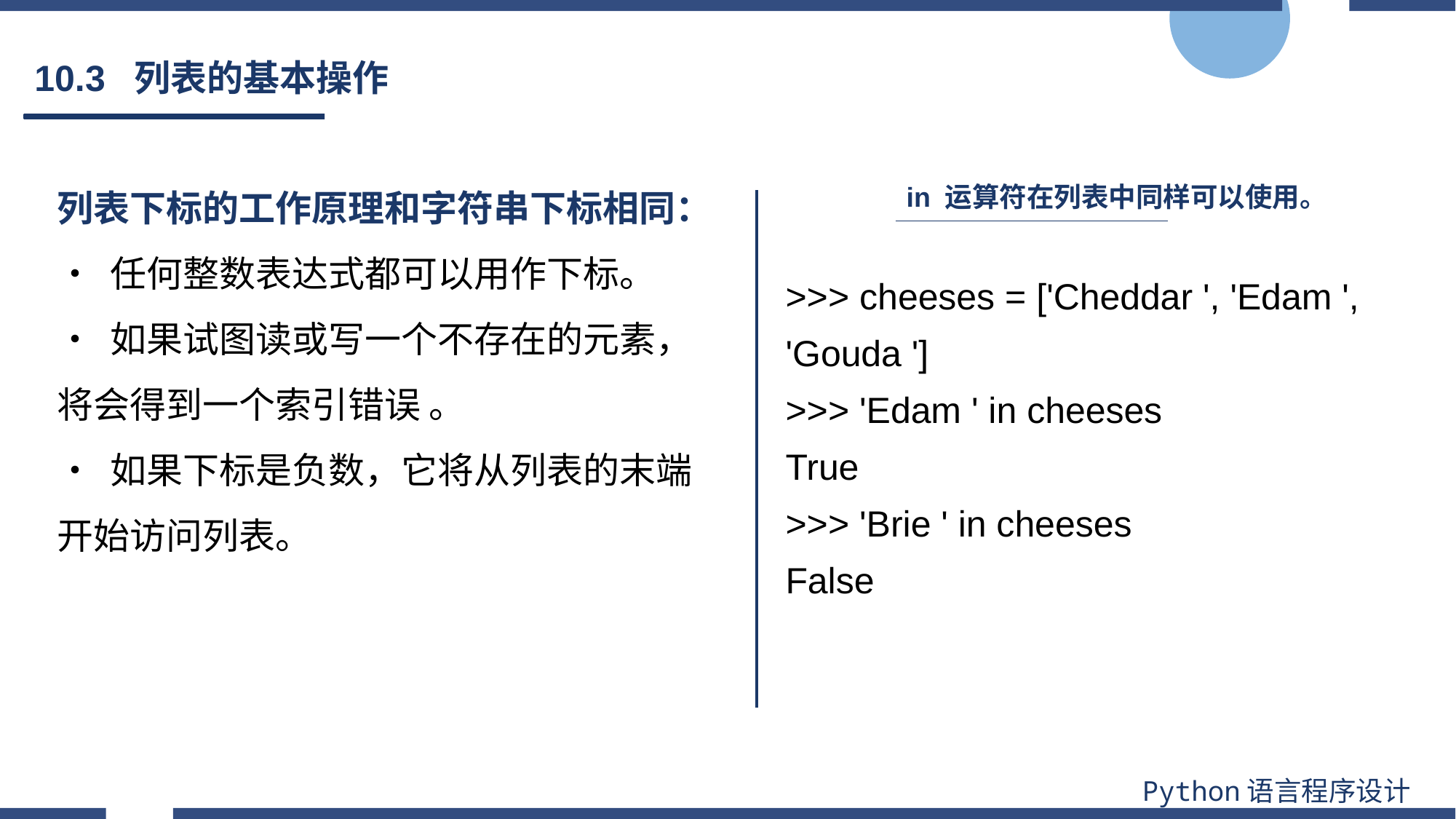

# 10.3  列表的基本操作
列表下标的工作原理和字符串下标相同：
• 任何整数表达式都可以用作下标。
• 如果试图读或写一个不存在的元素，将会得到一个索引错误 。
• 如果下标是负数，它将从列表的末端开始访问列表。
in 运算符在列表中同样可以使用。
>>> cheeses = ['Cheddar ', 'Edam ', 'Gouda ']
>>> 'Edam ' in cheeses
True
>>> 'Brie ' in cheeses
False